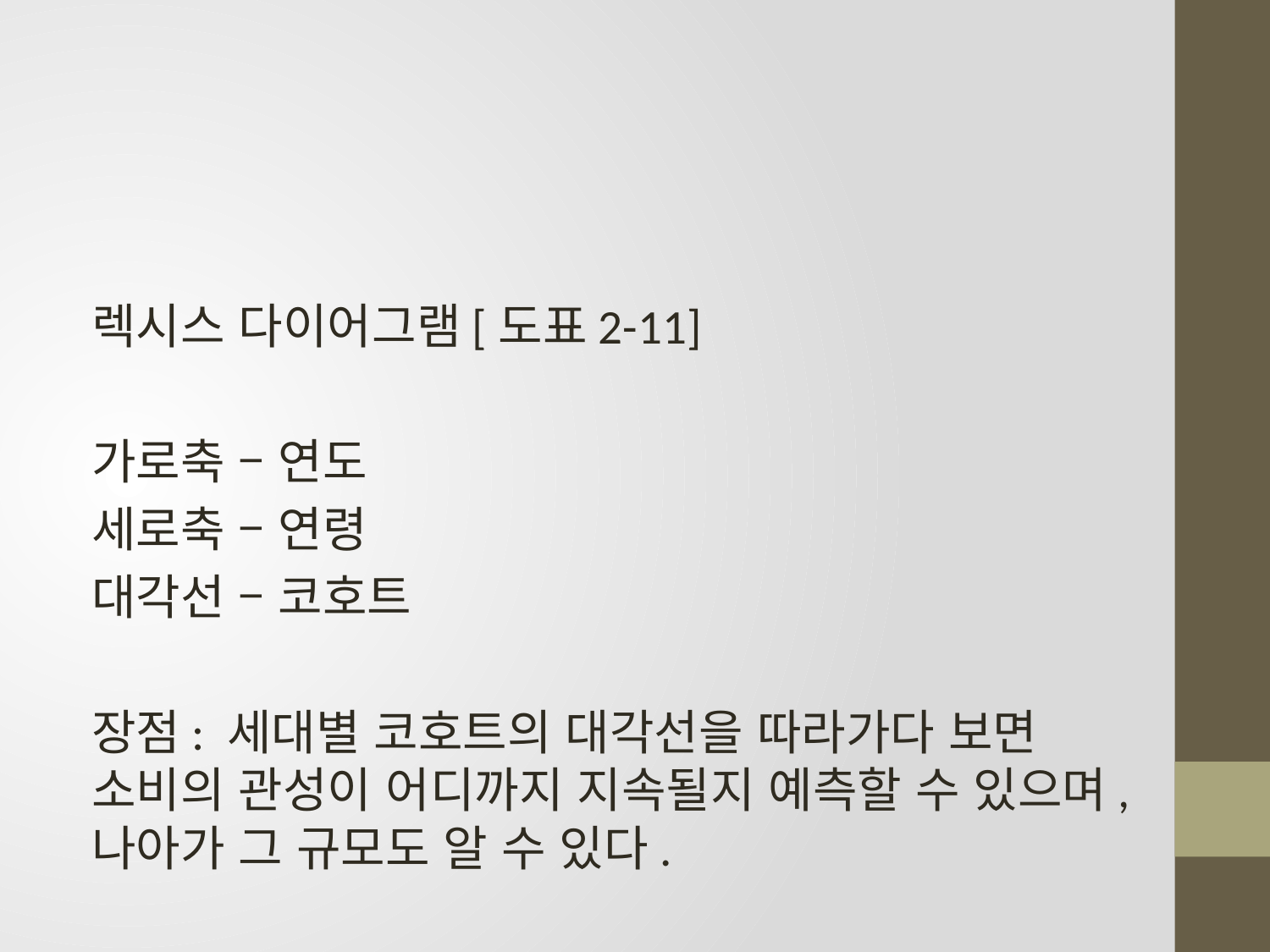

#

렉시스 다이어그램[도표2-11]

가로축 – 연도
세로축 – 연령
대각선 – 코호트

장점: 세대별 코호트의 대각선을 따라가다 보면 소비의 관성이 어디까지 지속될지 예측할 수 있으며, 나아가 그 규모도 알 수 있다.